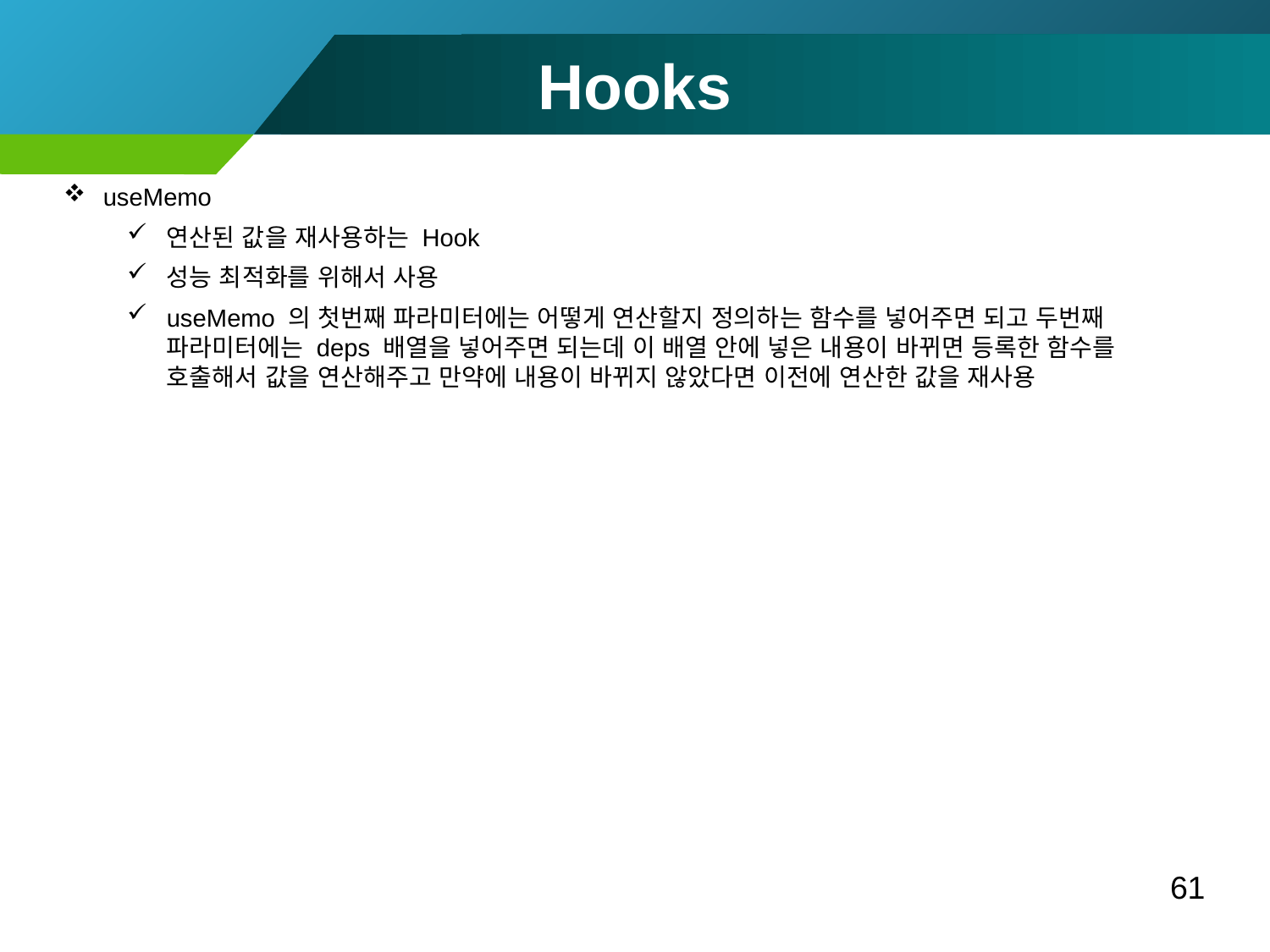

Hooks
useMemo
연산된 값을 재사용하는 Hook
성능 최적화를 위해서 사용
useMemo 의 첫번째 파라미터에는 어떻게 연산할지 정의하는 함수를 넣어주면 되고 두번째 파라미터에는 deps 배열을 넣어주면 되는데 이 배열 안에 넣은 내용이 바뀌면 등록한 함수를 호출해서 값을 연산해주고 만약에 내용이 바뀌지 않았다면 이전에 연산한 값을 재사용
61